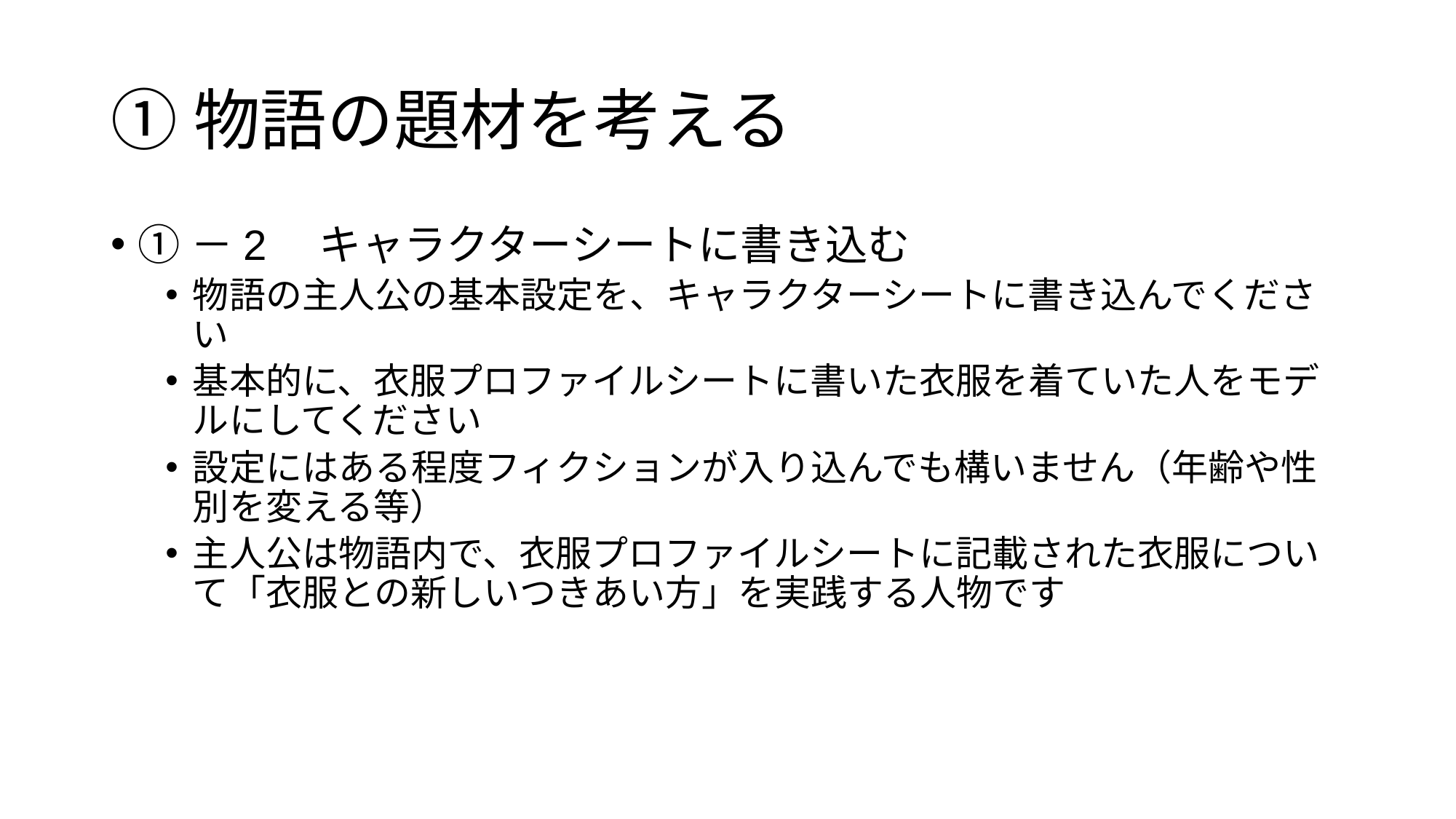

# ①物語の題材を考える
①－2　キャラクターシートに書き込む
物語の主人公の基本設定を、キャラクターシートに書き込んでください
基本的に、衣服プロファイルシートに書いた衣服を着ていた人をモデルにしてください
設定にはある程度フィクションが入り込んでも構いません（年齢や性別を変える等）
主人公は物語内で、衣服プロファイルシートに記載された衣服について「衣服との新しいつきあい方」を実践する人物です